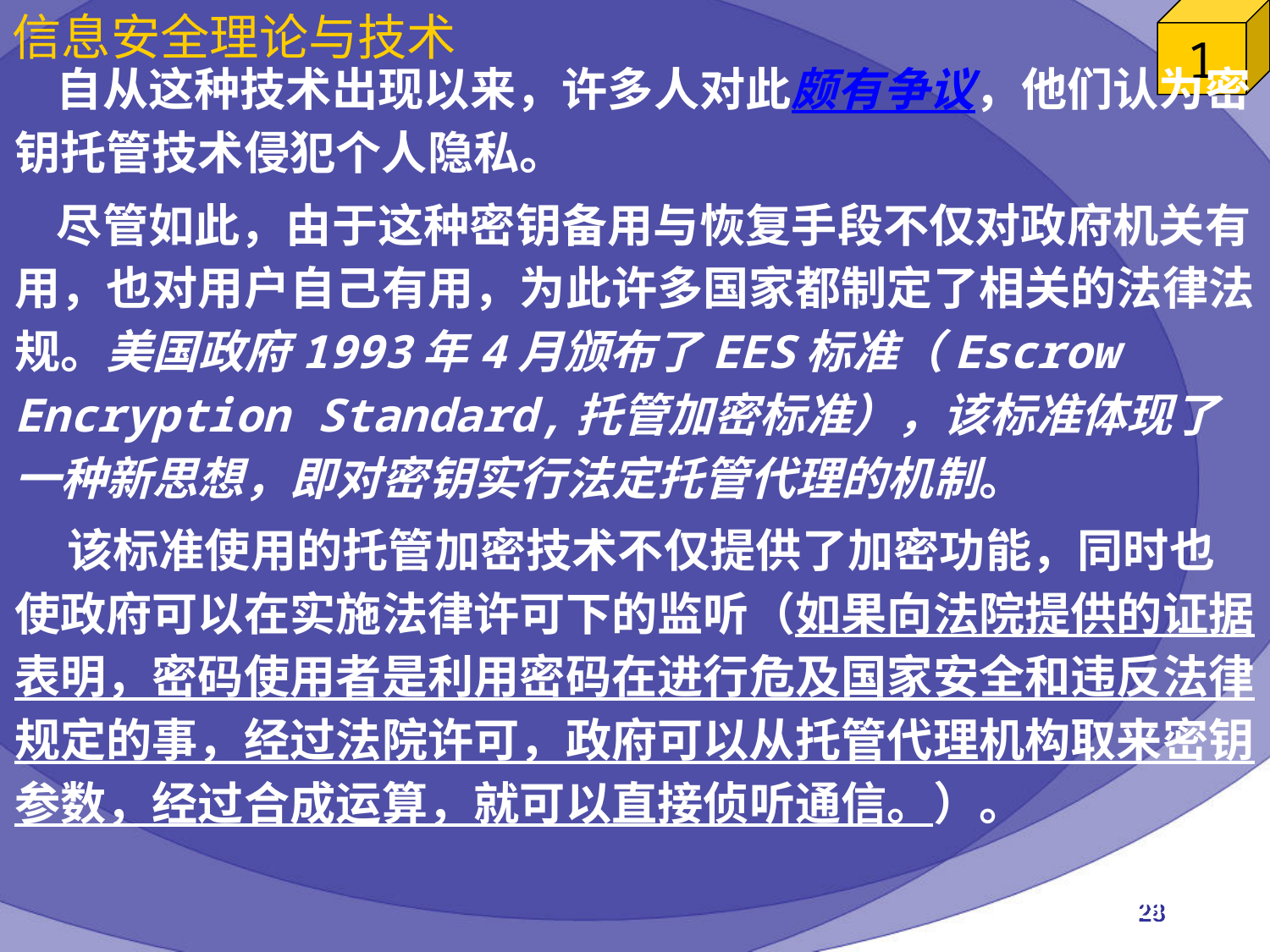

自从这种技术出现以来，许多人对此颇有争议，他们认为密钥托管技术侵犯个人隐私。
   尽管如此，由于这种密钥备用与恢复手段不仅对政府机关有用，也对用户自己有用，为此许多国家都制定了相关的法律法规。美国政府1993年4月颁布了EES标准（Escrow Encryption Standard,托管加密标准），该标准体现了一种新思想，即对密钥实行法定托管代理的机制。
    该标准使用的托管加密技术不仅提供了加密功能，同时也使政府可以在实施法律许可下的监听（如果向法院提供的证据表明，密码使用者是利用密码在进行危及国家安全和违反法律规定的事，经过法院许可，政府可以从托管代理机构取来密钥参数，经过合成运算，就可以直接侦听通信。）。
2023/4/25
28